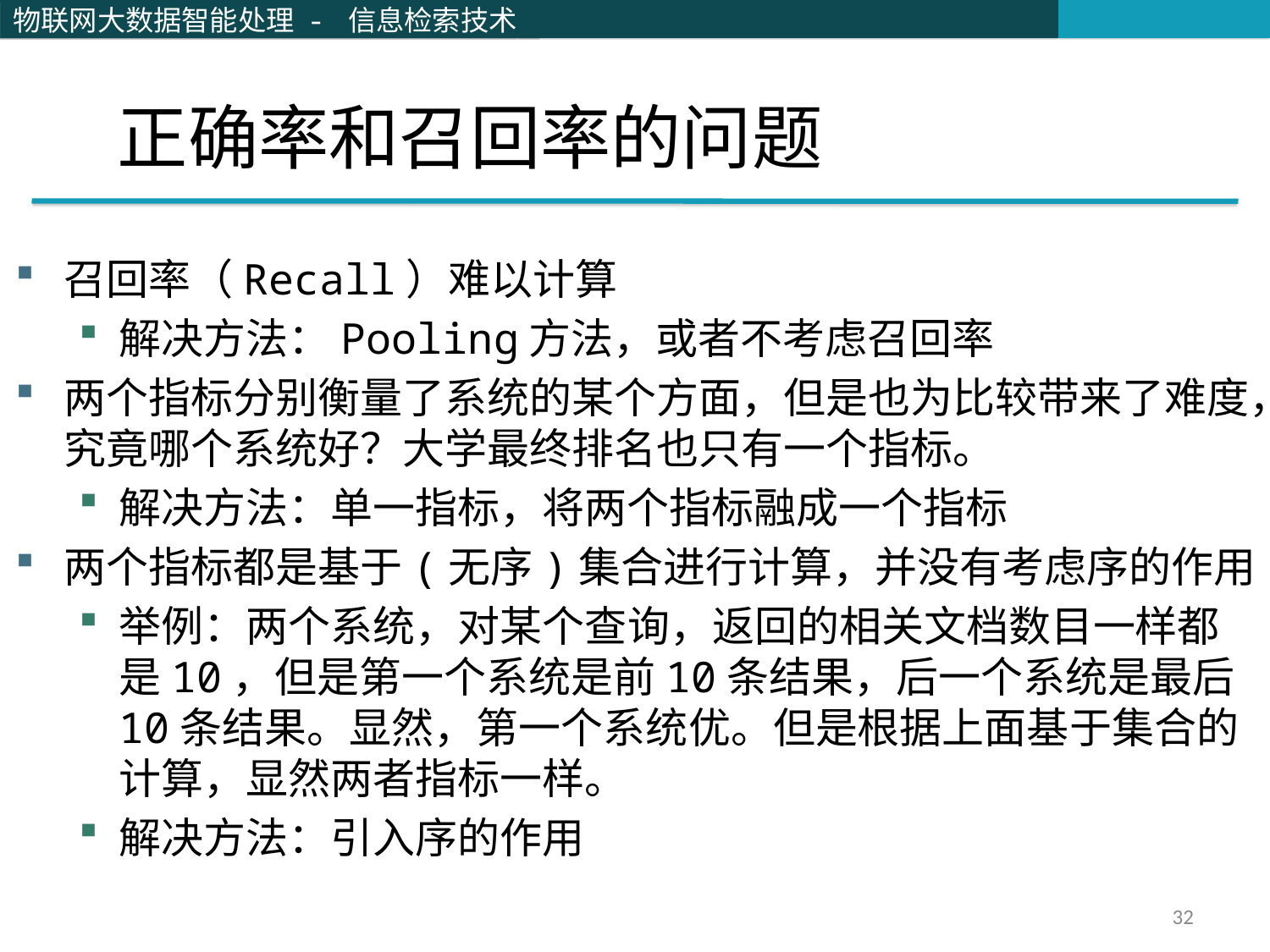

# 正确率和召回率的问题
召回率（Recall）难以计算
解决方法：Pooling方法，或者不考虑召回率
两个指标分别衡量了系统的某个方面，但是也为比较带来了难度，究竟哪个系统好？大学最终排名也只有一个指标。
解决方法：单一指标，将两个指标融成一个指标
两个指标都是基于(无序)集合进行计算，并没有考虑序的作用
举例：两个系统，对某个查询，返回的相关文档数目一样都是10，但是第一个系统是前10条结果，后一个系统是最后10条结果。显然，第一个系统优。但是根据上面基于集合的计算，显然两者指标一样。
解决方法：引入序的作用
32